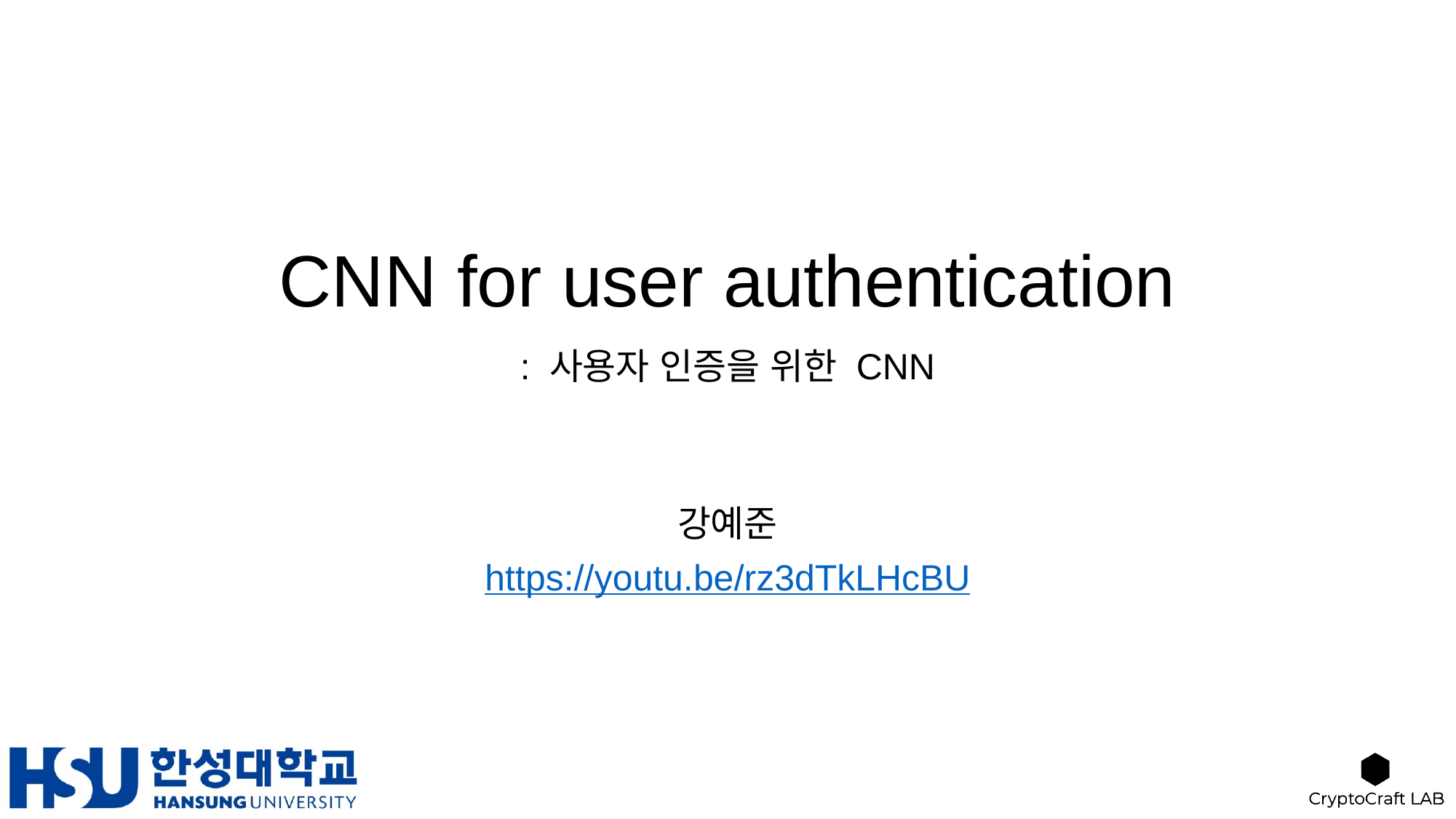

# CNN for user authentication : 사용자 인증을 위한 CNN
강예준
https://youtu.be/rz3dTkLHcBU